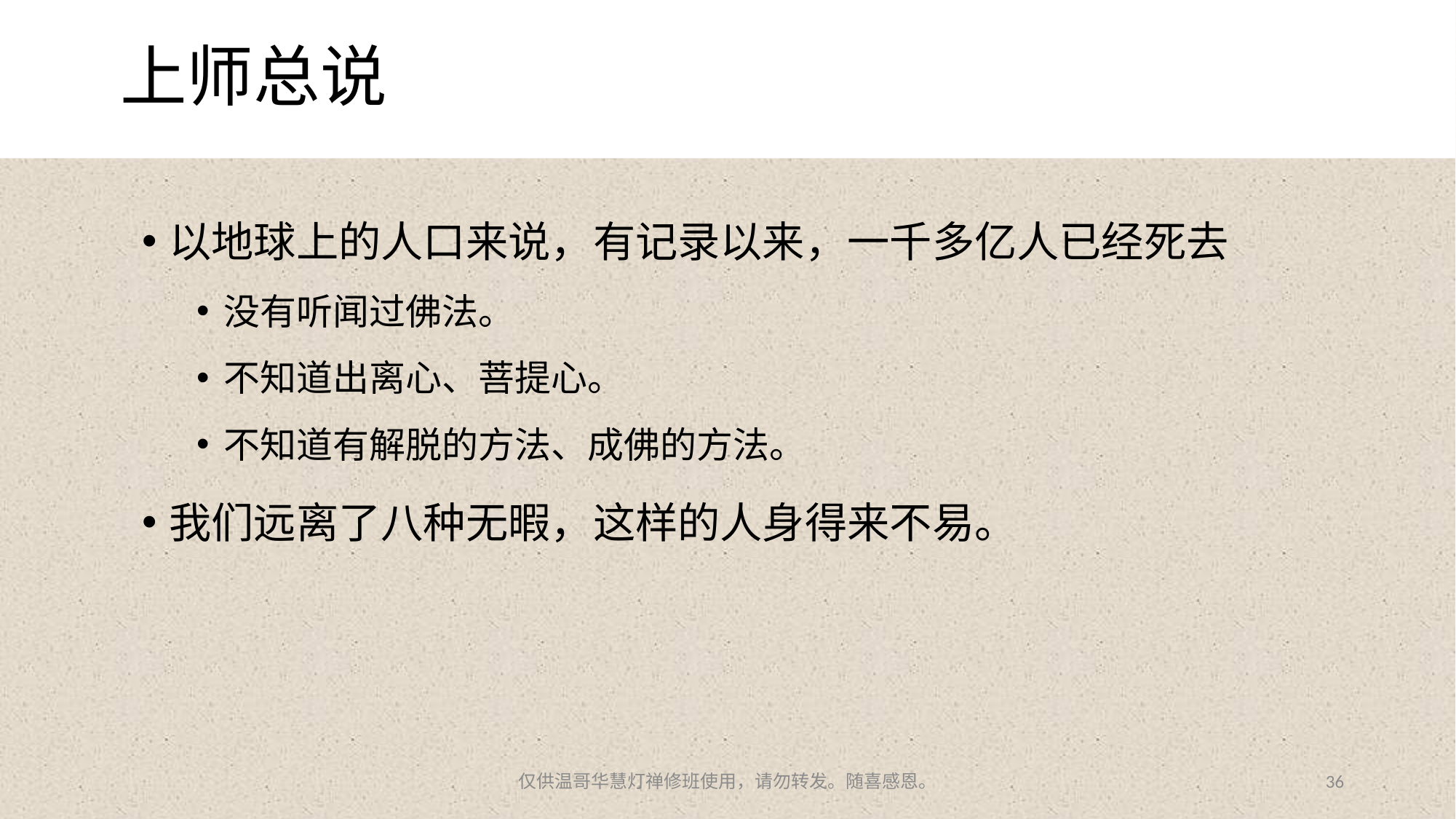

# 上师总说
以地球上的人口来说，有记录以来，一千多亿人已经死去
没有听闻过佛法。
不知道出离心、菩提心。
不知道有解脱的方法、成佛的方法。
我们远离了八种无暇，这样的人身得来不易。

仅供温哥华慧灯禅修班使用，请勿转发。随喜感恩。
36